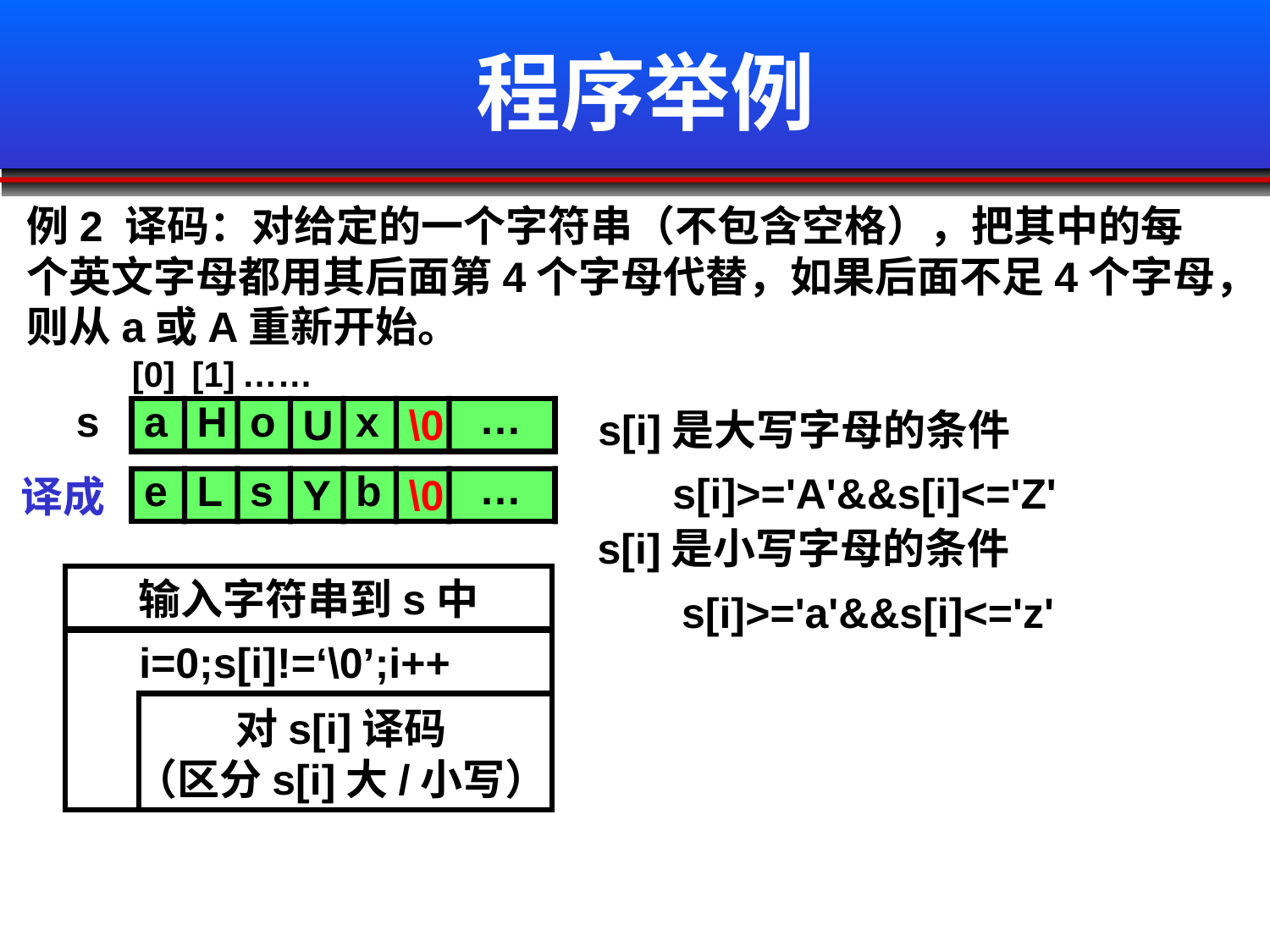

# 程序举例
例2 译码：对给定的一个字符串（不包含空格），把其中的每个英文字母都用其后面第4个字母代替，如果后面不足4个字母，则从a或A重新开始。
[0]
[1]
……
…

s
a
H
o
x
U
\0
s[i]是大写字母的条件
…

e
L
s
b
s[i]>='A'&&s[i]<='Z'
Y
\0
译成
s[i]是小写字母的条件
输入字符串到s中
s[i]>='a'&&s[i]<='z'

i=0;s[i]!=‘\0’;i++

对s[i]译码
（区分s[i]大/小写）